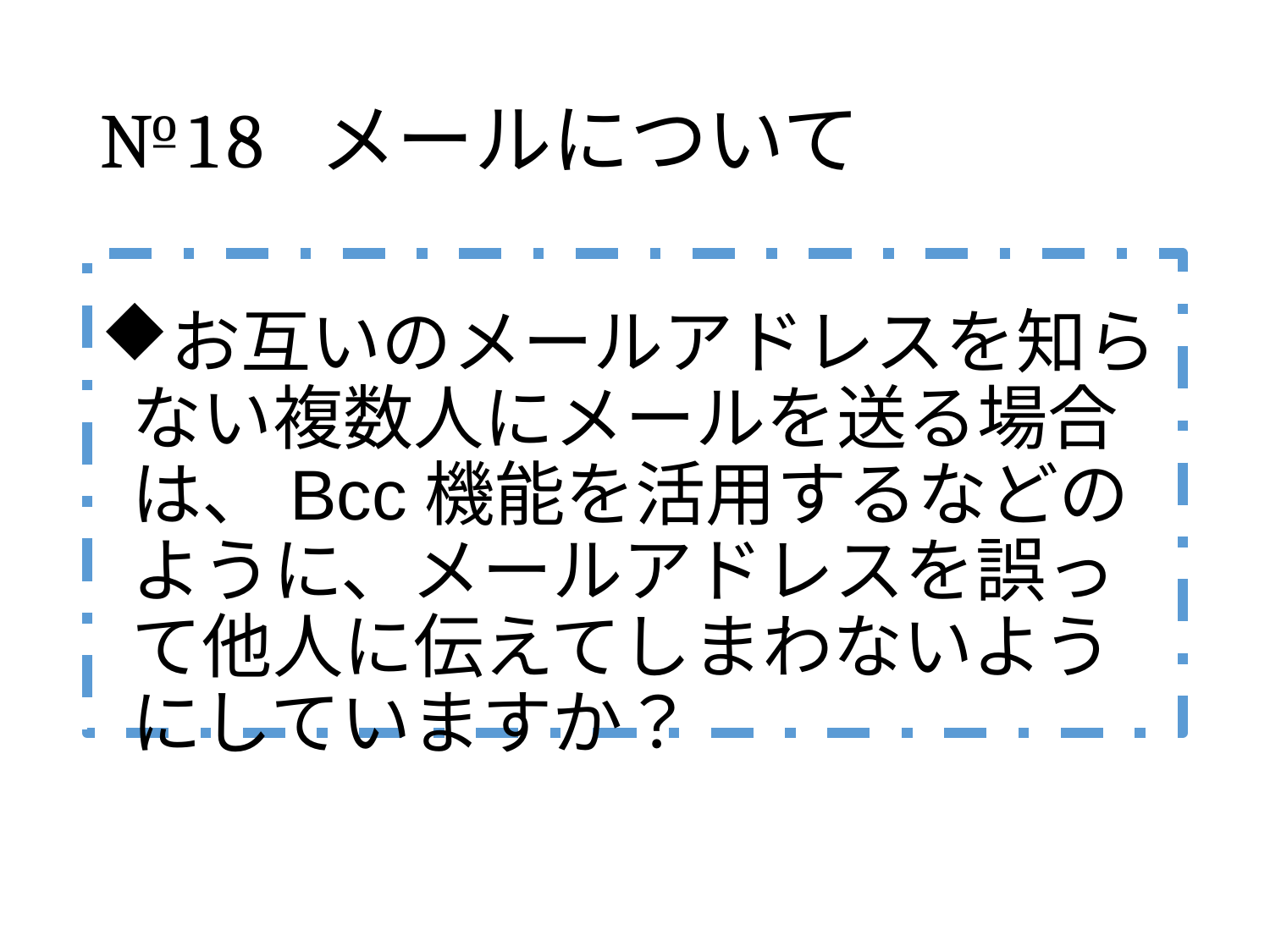

# №18  メールについて

お互いのメールアドレスを知らない複数人にメールを送る場合は、Bcc機能を活用するなどのように、メールアドレスを誤って他人に伝えてしまわないようにしていますか？